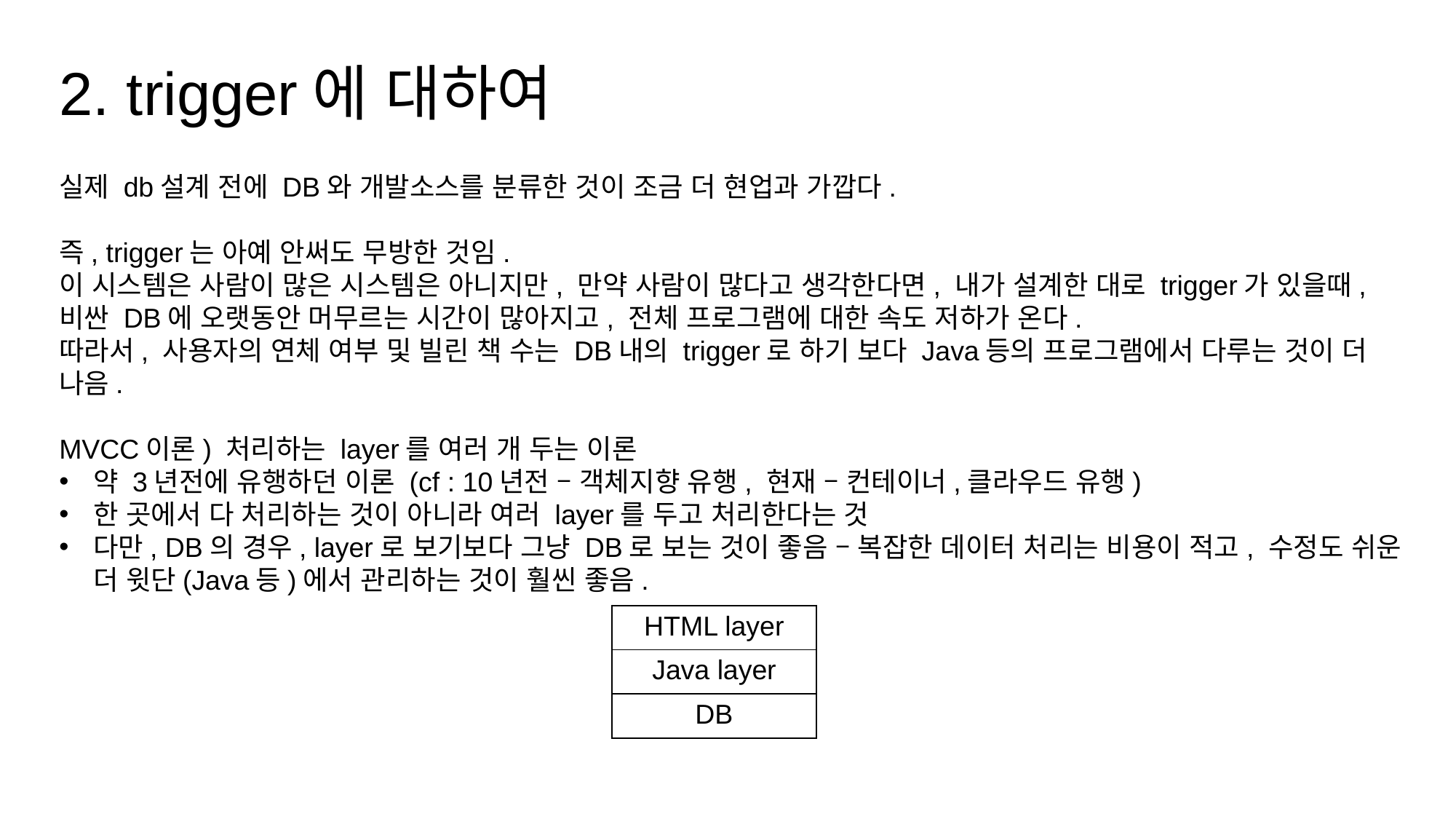

2. trigger에 대하여
실제 db설계 전에 DB와 개발소스를 분류한 것이 조금 더 현업과 가깝다.

즉, trigger는 아예 안써도 무방한 것임.
이 시스템은 사람이 많은 시스템은 아니지만, 만약 사람이 많다고 생각한다면, 내가 설계한 대로 trigger가 있을때, 비싼 DB에 오랫동안 머무르는 시간이 많아지고, 전체 프로그램에 대한 속도 저하가 온다.
따라서, 사용자의 연체 여부 및 빌린 책 수는 DB내의 trigger로 하기 보다 Java등의 프로그램에서 다루는 것이 더 나음.

MVCC이론) 처리하는 layer를 여러 개 두는 이론
약 3년전에 유행하던 이론 (cf : 10년전 – 객체지향 유행, 현재 – 컨테이너,클라우드 유행)
한 곳에서 다 처리하는 것이 아니라 여러 layer를 두고 처리한다는 것
다만, DB의 경우, layer로 보기보다 그냥 DB로 보는 것이 좋음 – 복잡한 데이터 처리는 비용이 적고, 수정도 쉬운 더 윗단(Java등)에서 관리하는 것이 훨씬 좋음.

| HTML layer |
| --- |
| Java layer |
| DB |